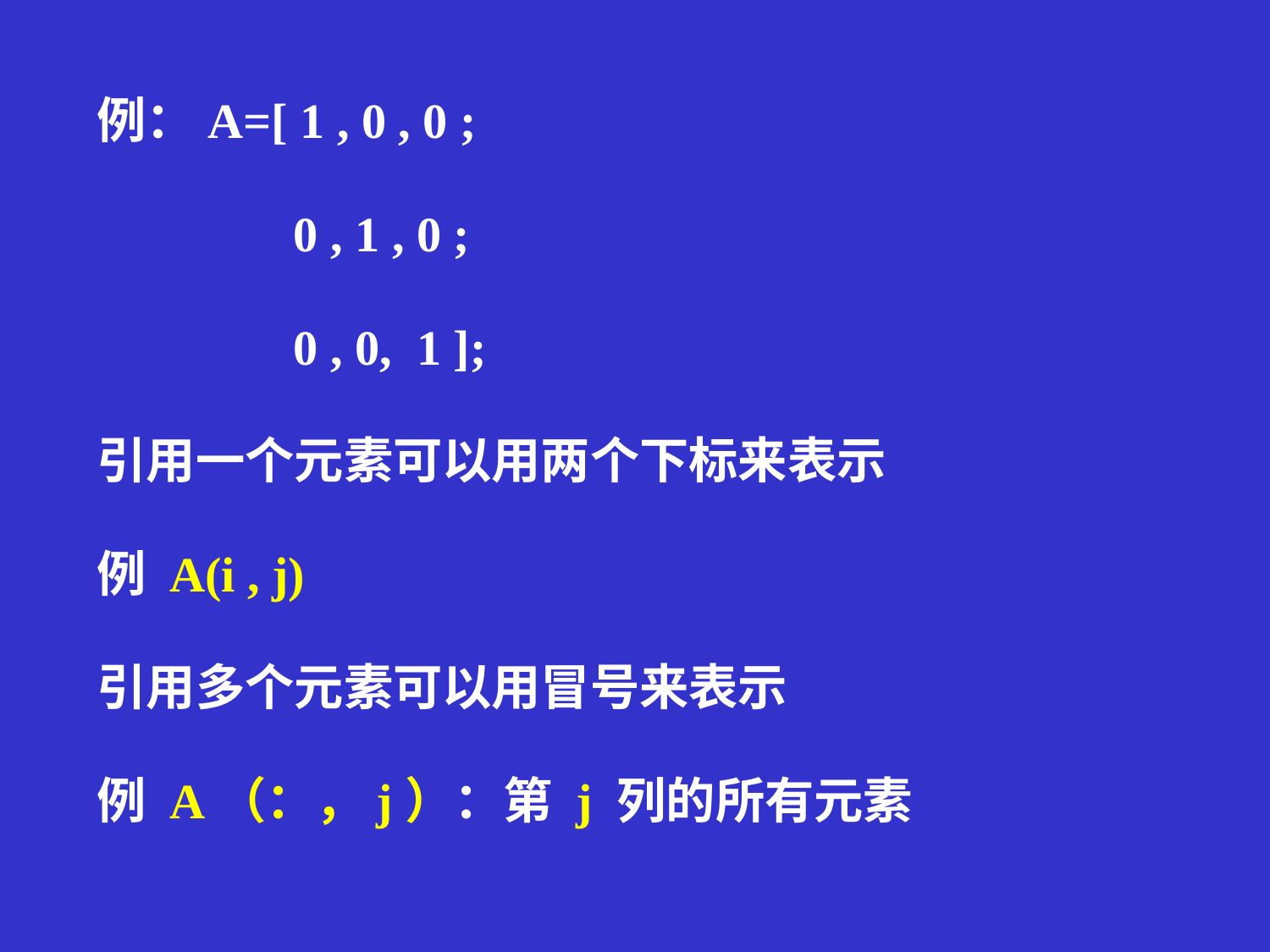

例：A=[ 1 , 0 , 0 ;
                0 , 1 , 0 ;
                0 , 0,  1 ];
引用一个元素可以用两个下标来表示
例 A(i , j)
引用多个元素可以用冒号来表示
例 A（：，j）：第 j 列的所有元素